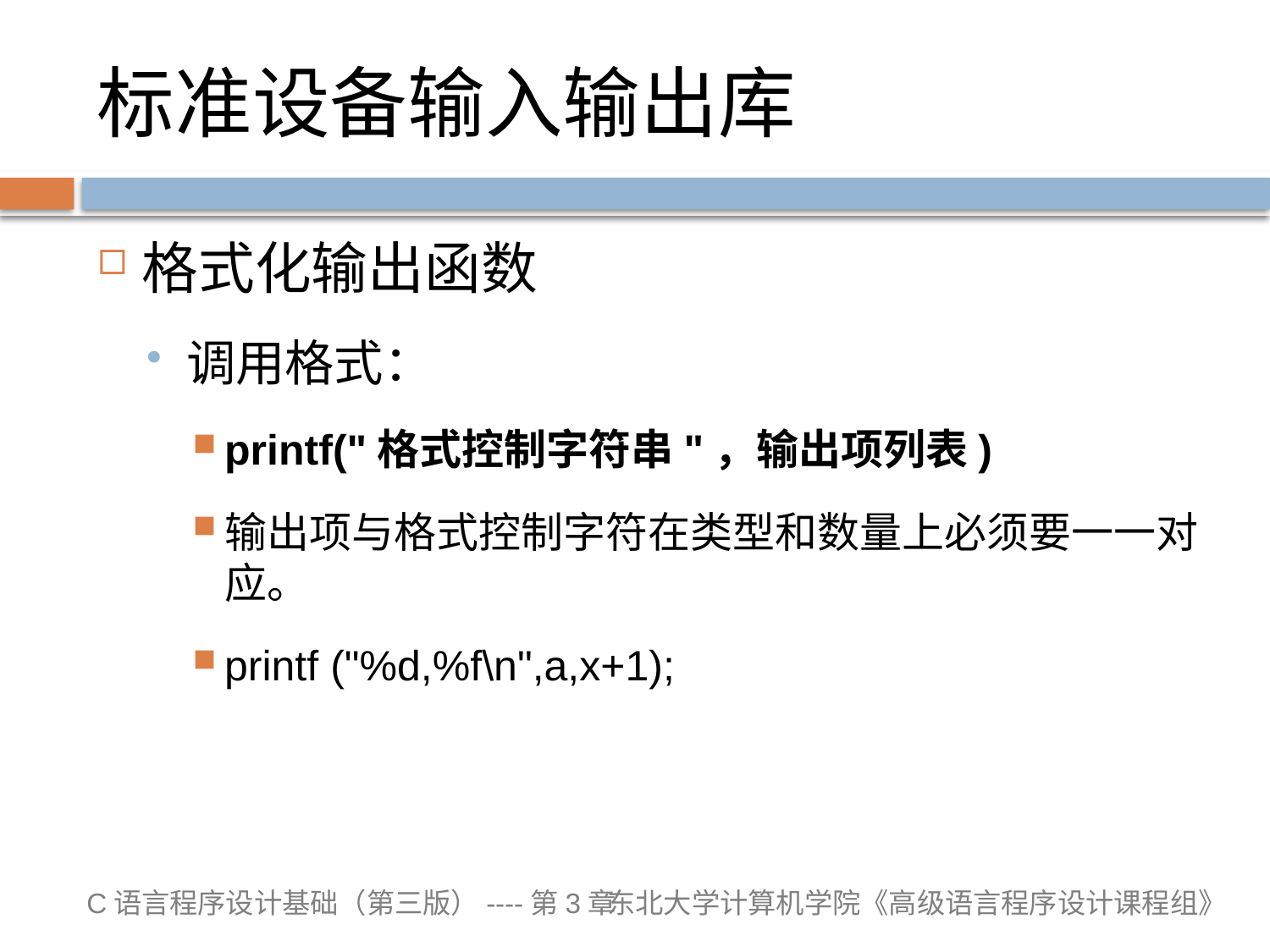

# 标准设备输入输出库
格式化输出函数
调用格式：
printf("格式控制字符串"，输出项列表)
输出项与格式控制字符在类型和数量上必须要一一对应。
printf ("%d,%f\n",a,x+1);